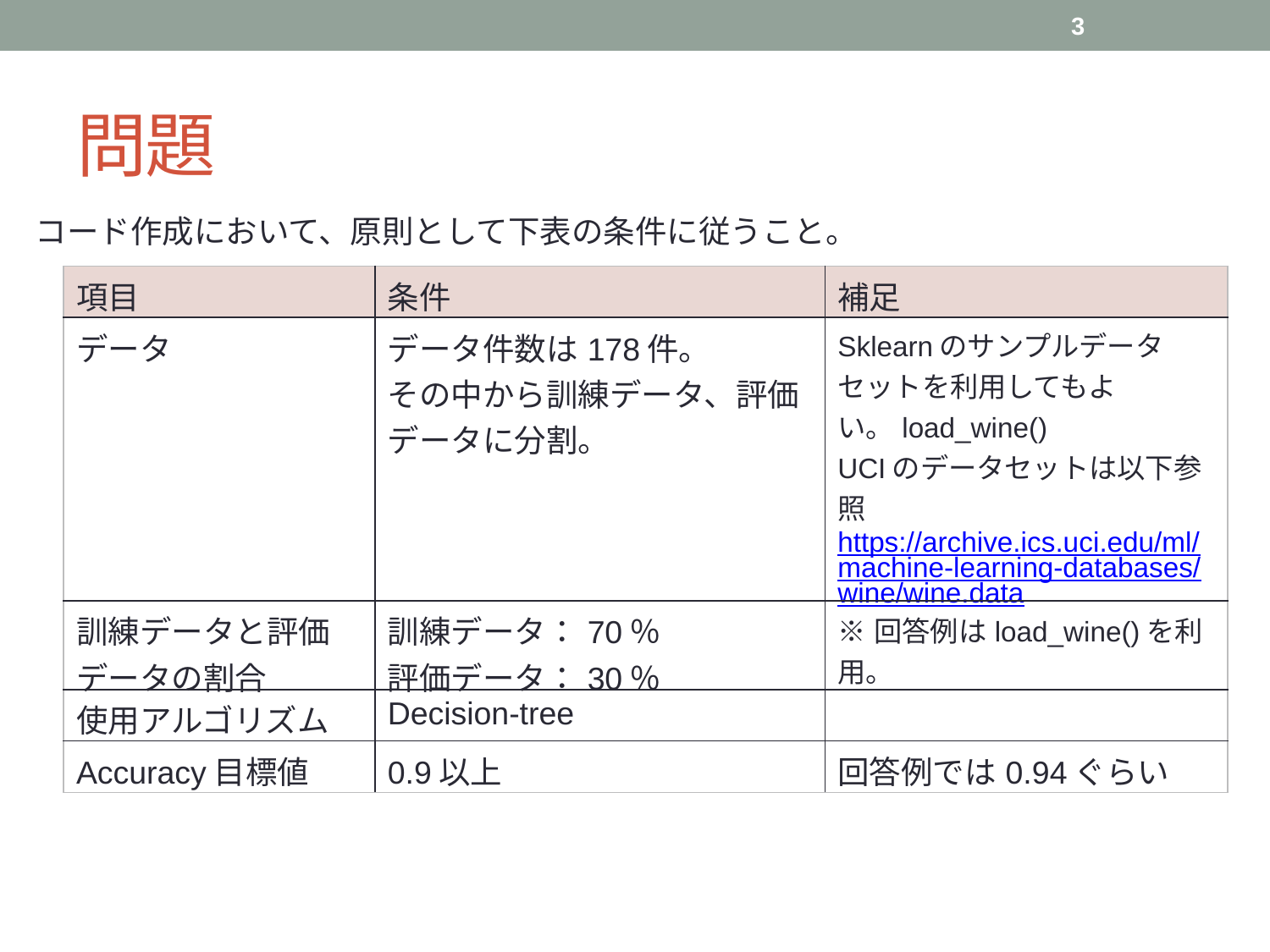

3
# 問題
コード作成において、原則として下表の条件に従うこと。
| 項目 | 条件 | 補足 |
| --- | --- | --- |
| データ | データ件数は178件。 その中から訓練データ、評価データに分割。 | Sklearnのサンプルデータセットを利用してもよい。load\_wine() UCIのデータセットは以下参照 https://archive.ics.uci.edu/ml/machine-learning-databases/wine/wine.data ※回答例はload\_wine()を利用。 |
| 訓練データと評価データの割合 | 訓練データ：70％ 評価データ：30％ |  |
| 使用アルゴリズム | Decision-tree |  |
| Accuracy目標値 | 0.9以上 | 回答例では0.94ぐらい |